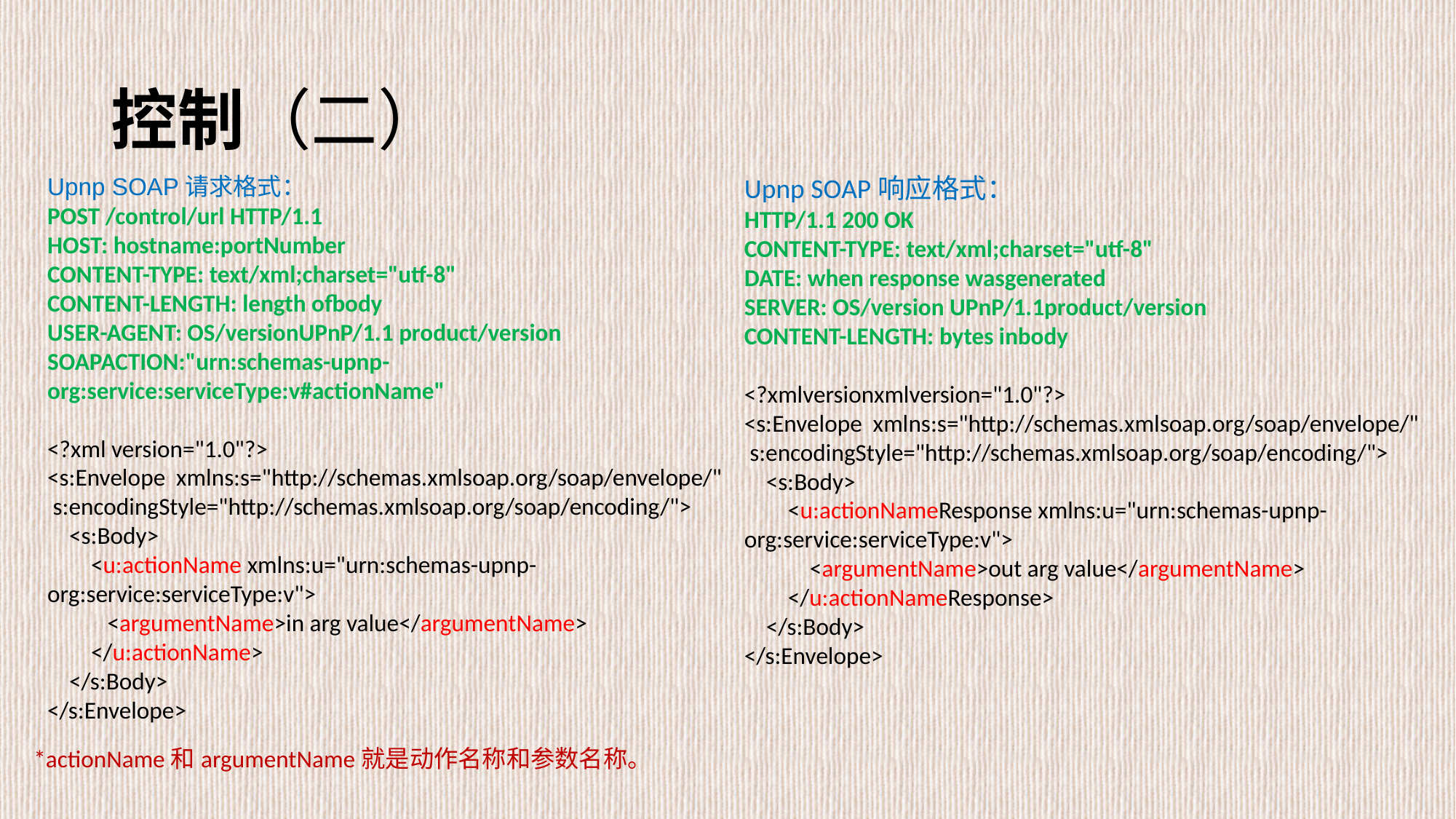

# 控制（二）
Upnp SOAP请求格式：
POST /control/url HTTP/1.1
HOST: hostname:portNumber
CONTENT-TYPE: text/xml;charset="utf-8"
CONTENT-LENGTH: length ofbody
USER-AGENT: OS/versionUPnP/1.1 product/version
SOAPACTION:"urn:schemas-upnp-org:service:serviceType:v#actionName"

<?xml version="1.0"?>
<s:Envelope  xmlns:s="http://schemas.xmlsoap.org/soap/envelope/"
 s:encodingStyle="http://schemas.xmlsoap.org/soap/encoding/">
    <s:Body>
        <u:actionName xmlns:u="urn:schemas-upnp-org:service:serviceType:v">
           <argumentName>in arg value</argumentName>
        </u:actionName>
    </s:Body>
</s:Envelope>
Upnp SOAP响应格式：
HTTP/1.1 200 OK
CONTENT-TYPE: text/xml;charset="utf-8"
DATE: when response wasgenerated
SERVER: OS/version UPnP/1.1product/version
CONTENT-LENGTH: bytes inbody

<?xmlversionxmlversion="1.0"?>
<s:Envelope  xmlns:s="http://schemas.xmlsoap.org/soap/envelope/"
 s:encodingStyle="http://schemas.xmlsoap.org/soap/encoding/">
    <s:Body>
        <u:actionNameResponse xmlns:u="urn:schemas-upnp-org:service:serviceType:v">
            <argumentName>out arg value</argumentName>
        </u:actionNameResponse>
    </s:Body>
</s:Envelope>
*actionName和argumentName就是动作名称和参数名称。